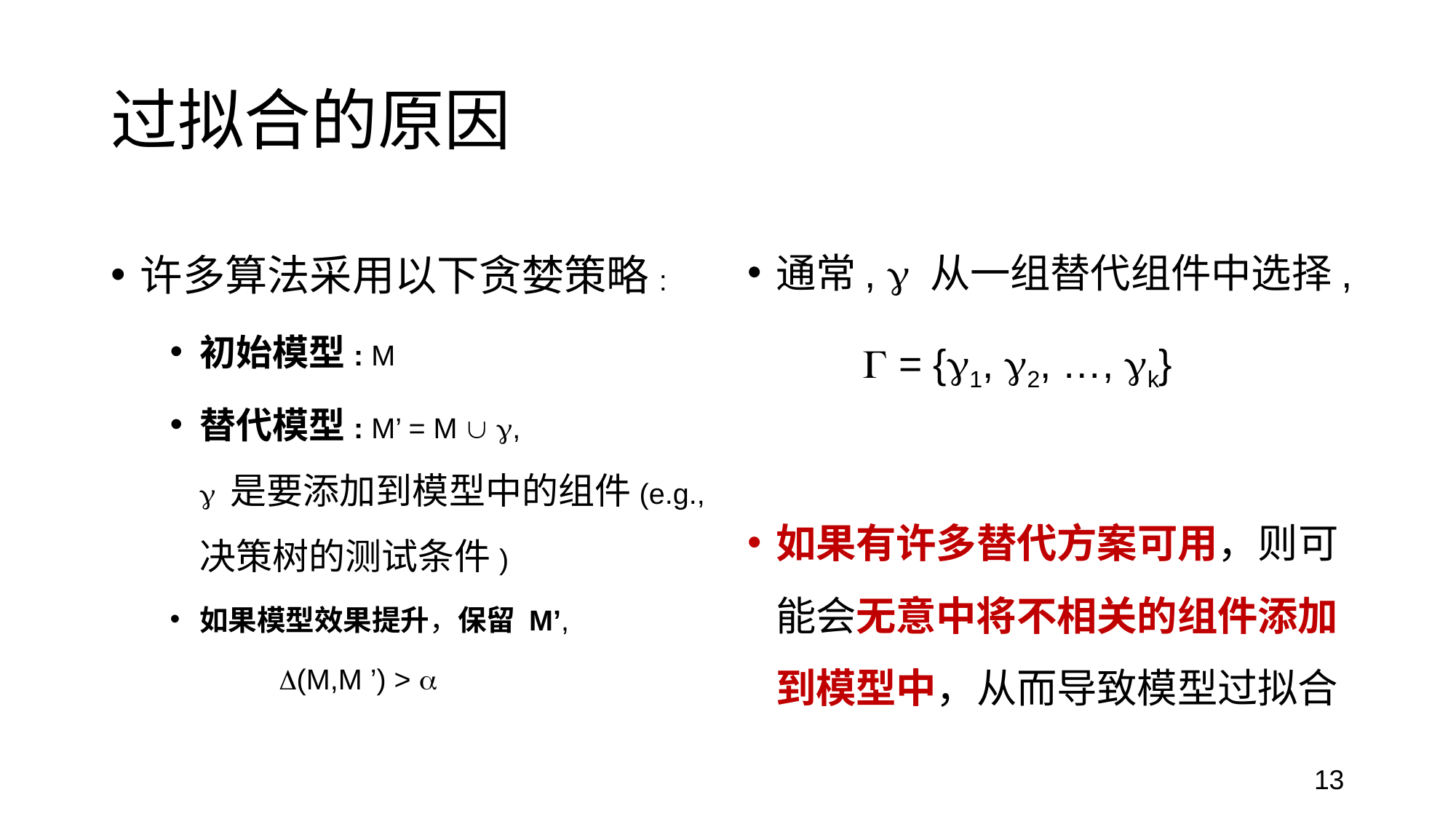

# 过拟合的原因
许多算法采用以下贪婪策略:
初始模型: M
替代模型: M’ = M ∪ γ,
γ 是要添加到模型中的组件(e.g.,决策树的测试条件)
如果模型效果提升，保留 M’,
	Δ(M,M ’) > α

通常, γ 从一组替代组件中选择,
	 Γ = {γ1, γ2, …, γk}

如果有许多替代方案可用，则可能会无意中将不相关的组件添加到模型中，从而导致模型过拟合

13